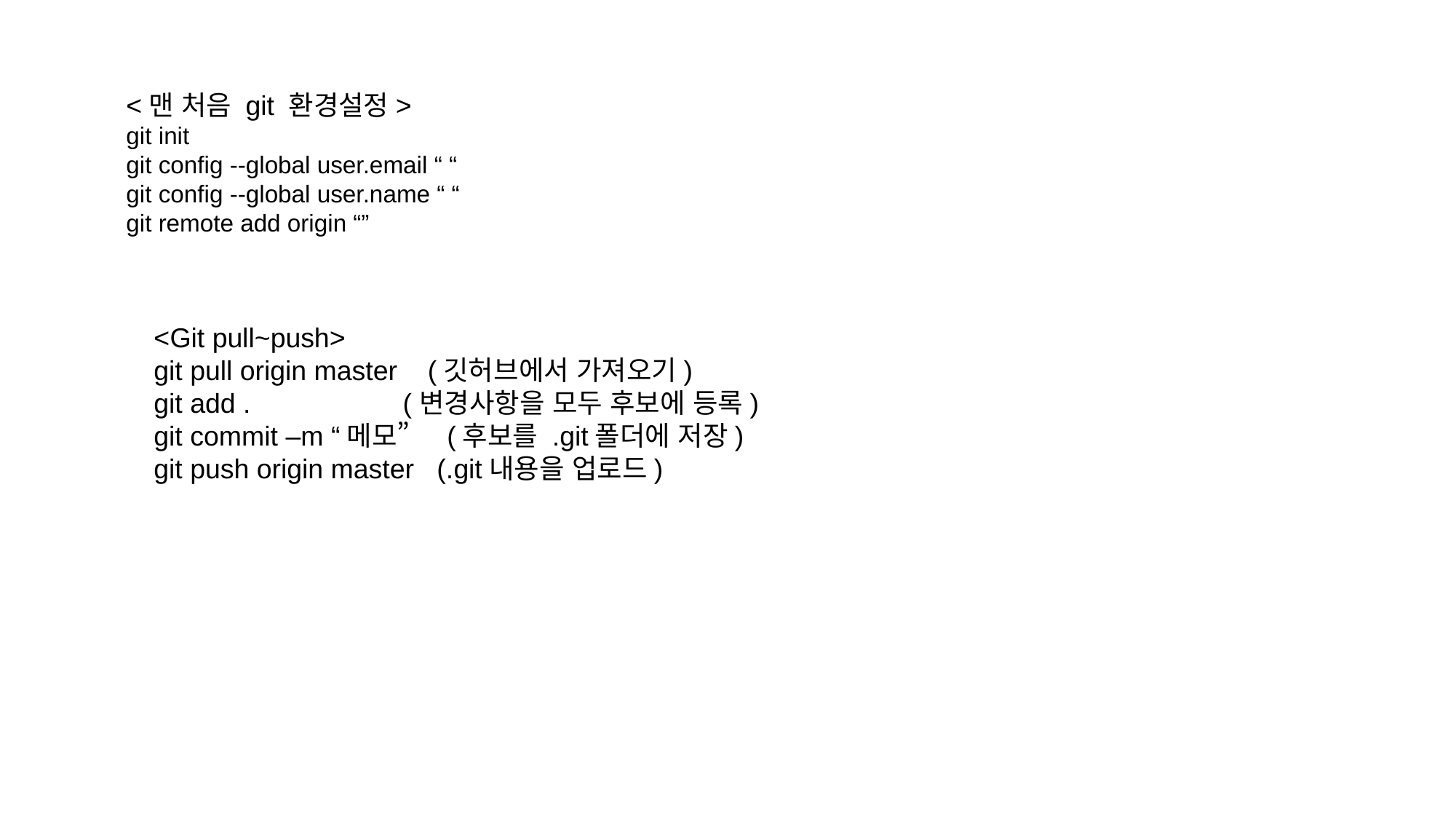

<맨 처음 git 환경설정>
git init
git config --global user.email “ “
git config --global user.name “ “
git remote add origin “”
<Git pull~push>
git pull origin master    (깃허브에서 가져오기)
git add .                    (변경사항을 모두 후보에 등록)
git commit –m “메모”    (후보를 .git폴더에 저장)
git push origin master   (.git내용을 업로드)